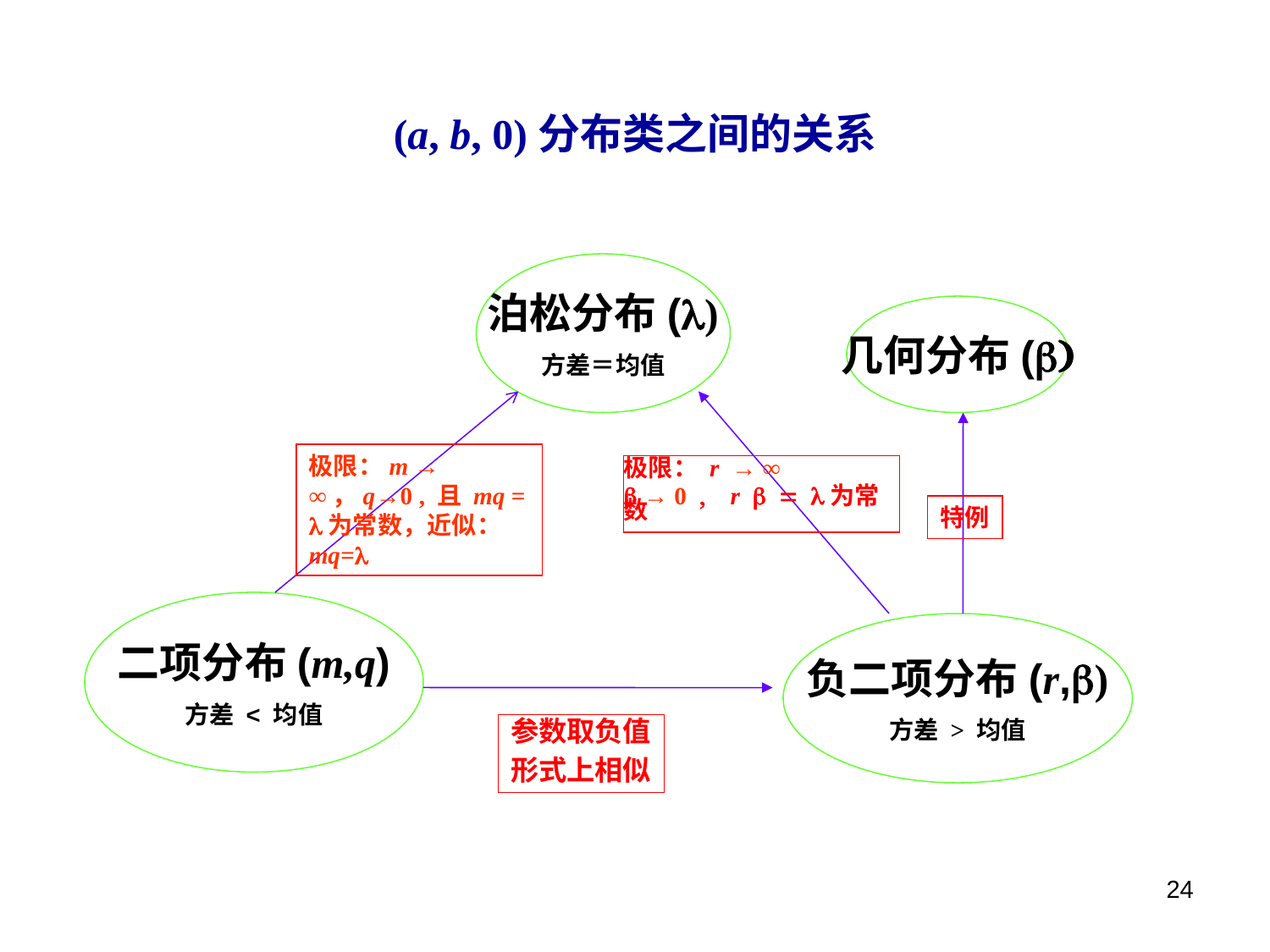

# (a, b, 0)分布类之间的关系
泊松分布(λ)
方差＝均值
几何分布(β)

极限：m → ∞，q→0 , 且 mq = λ为常数，近似：mq=λ
极限： r → ∞
β → 0 ,  r β = λ为常数
特例
二项分布(m,q)
方差 < 均值
负二项分布(r,β)
方差 > 均值

参数取负值
形式上相似
24